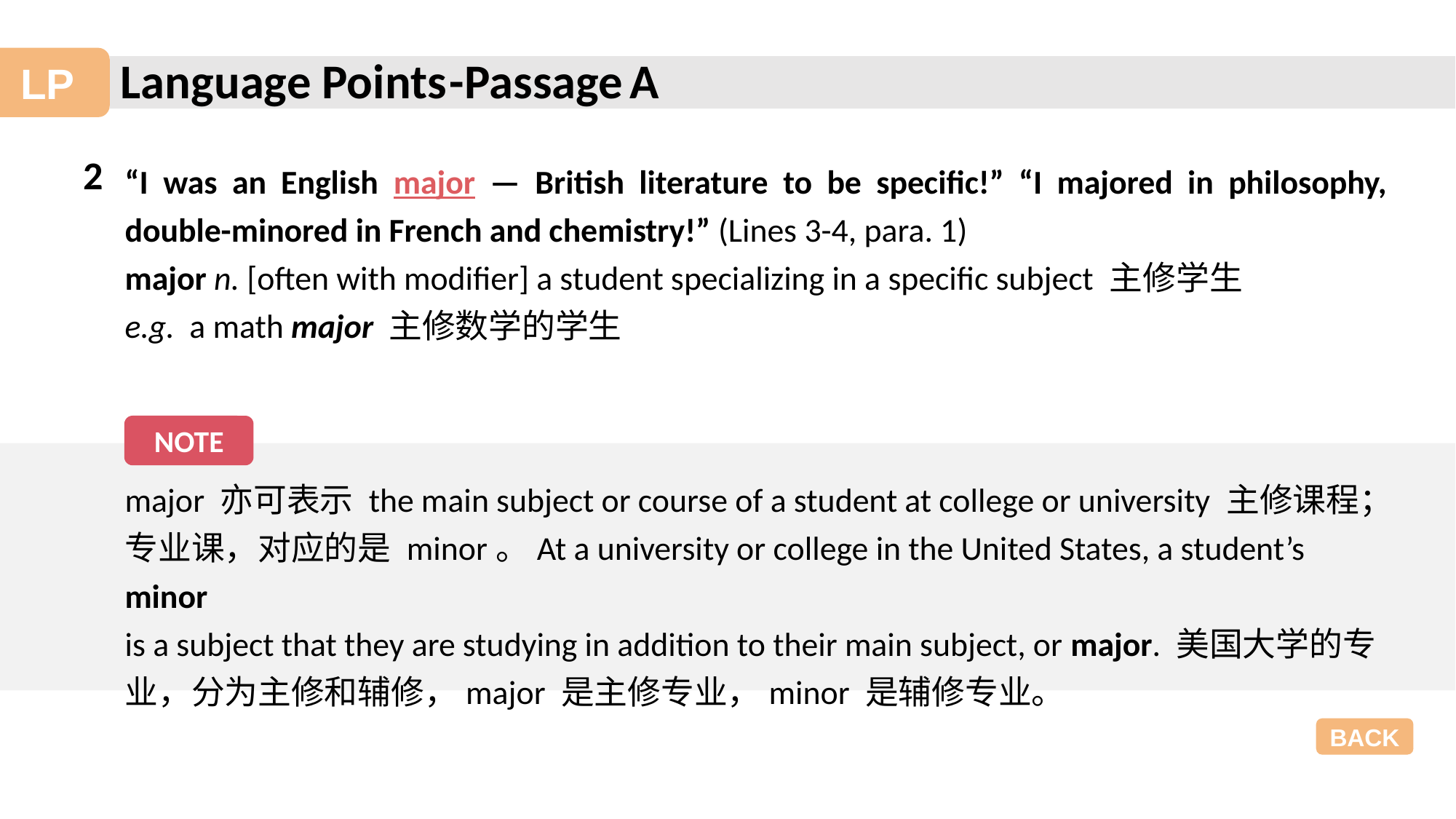

-Passage A
2
“I was an English major — British literature to be specific!” “I majored in philosophy, double-minored in French and chemistry!” (Lines 3-4, para. 1)
major n. [often with modifier] a student specializing in a specific subject 主修学生
e.g.  a math major 主修数学的学生
NOTE

major 亦可表示 the main subject or course of a student at college or university 主修课程；
专业课，对应的是 minor。At a university or college in the United States, a student’s minor
is a subject that they are studying in addition to their main subject, or major. 美国大学的专
业，分为主修和辅修，major 是主修专业，minor 是辅修专业。
BACK